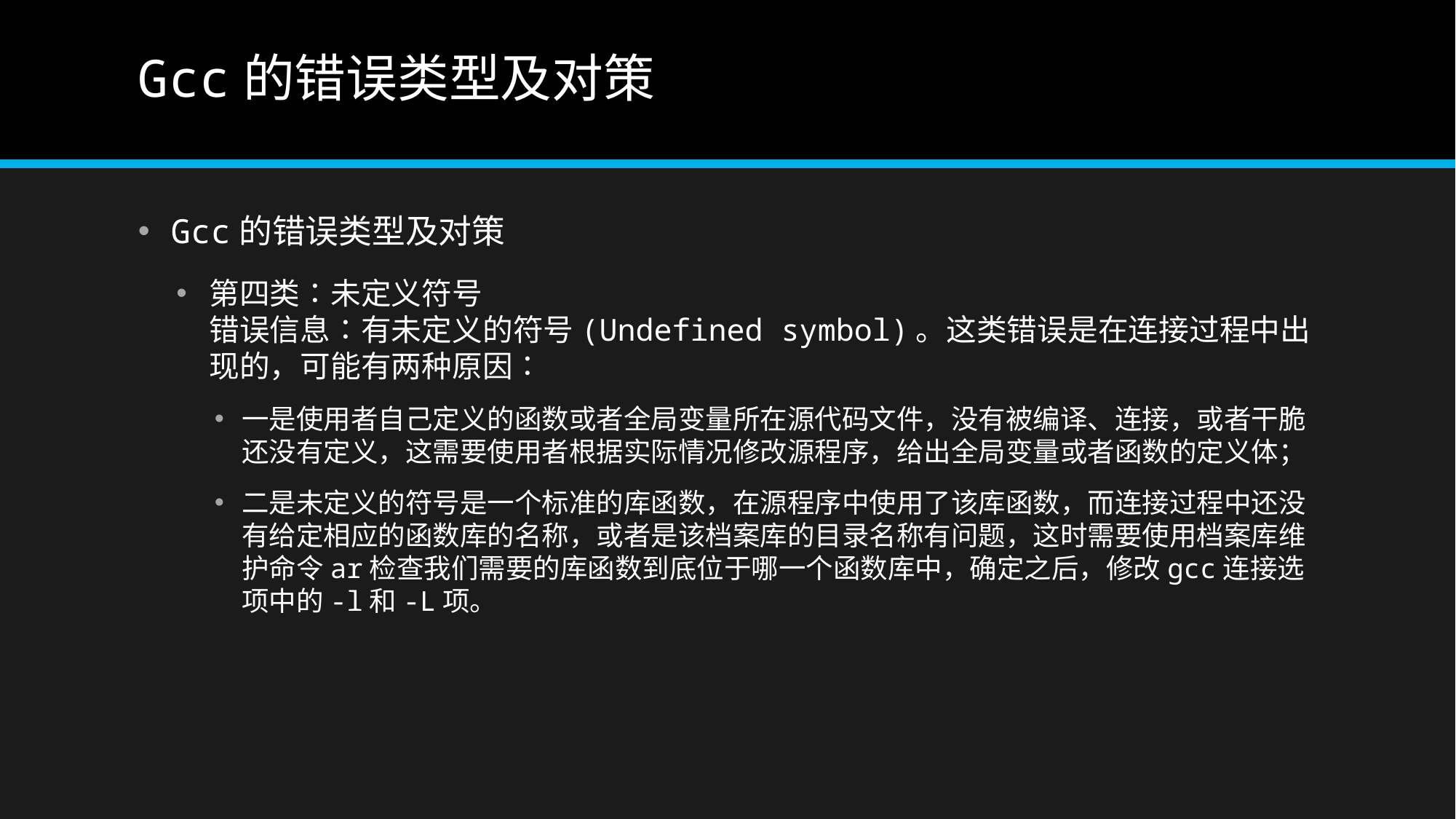

# Gcc的错误类型及对策
Gcc的错误类型及对策
第四类∶未定义符号
错误信息∶有未定义的符号(Undefined symbol)。这类错误是在连接过程中出现的，可能有两种原因∶
一是使用者自己定义的函数或者全局变量所在源代码文件，没有被编译、连接，或者干脆还没有定义，这需要使用者根据实际情况修改源程序，给出全局变量或者函数的定义体；
二是未定义的符号是一个标准的库函数，在源程序中使用了该库函数，而连接过程中还没有给定相应的函数库的名称，或者是该档案库的目录名称有问题，这时需要使用档案库维护命令ar检查我们需要的库函数到底位于哪一个函数库中，确定之后，修改gcc连接选项中的-l和-L项。